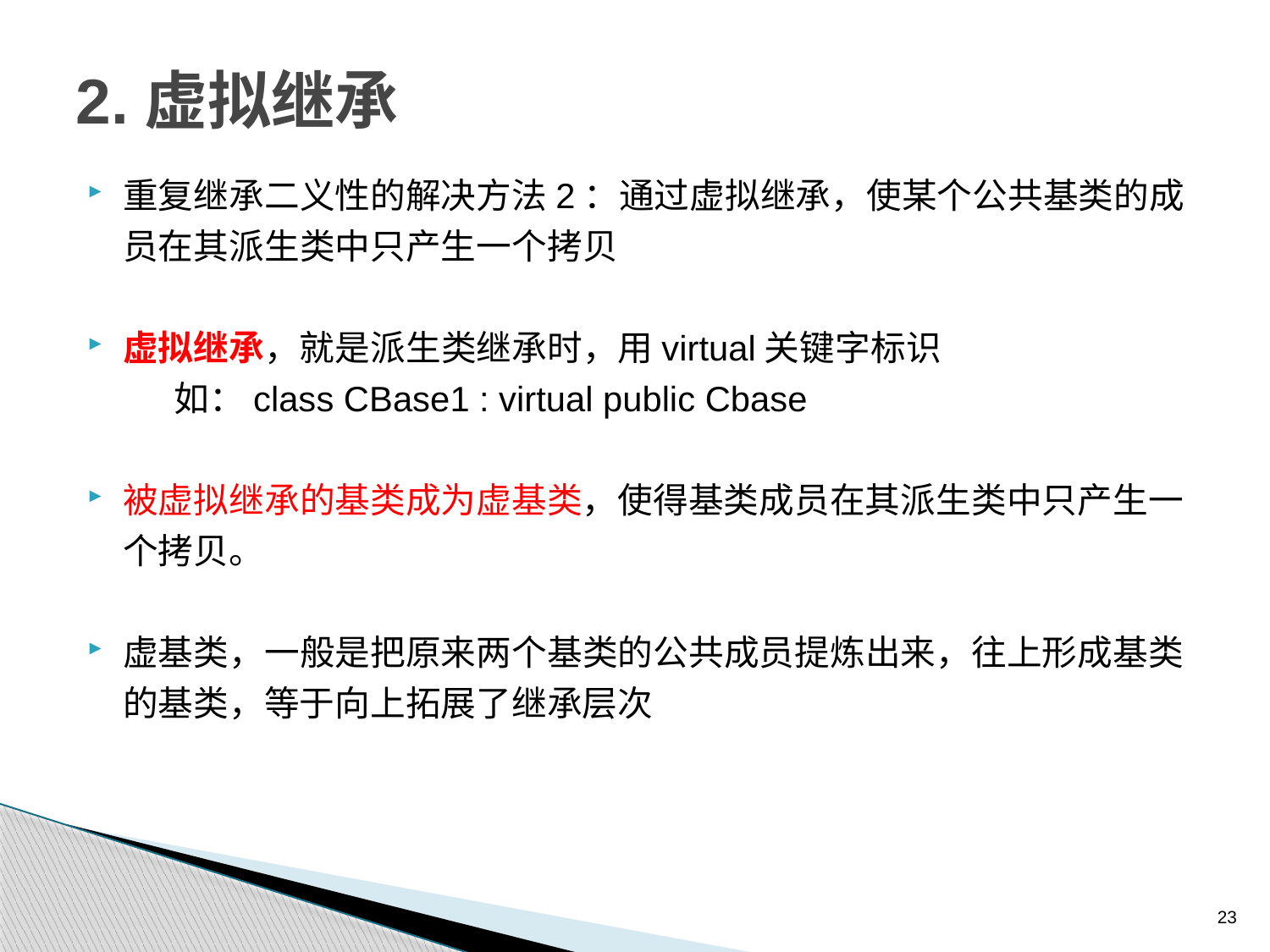

# 2.虚拟继承
重复继承二义性的解决方法2：通过虚拟继承，使某个公共基类的成员在其派生类中只产生一个拷贝

虚拟继承，就是派生类继承时，用virtual关键字标识
          如：class CBase1 : virtual public Cbase

被虚拟继承的基类成为虚基类，使得基类成员在其派生类中只产生一个拷贝。

虚基类，一般是把原来两个基类的公共成员提炼出来，往上形成基类的基类，等于向上拓展了继承层次

23